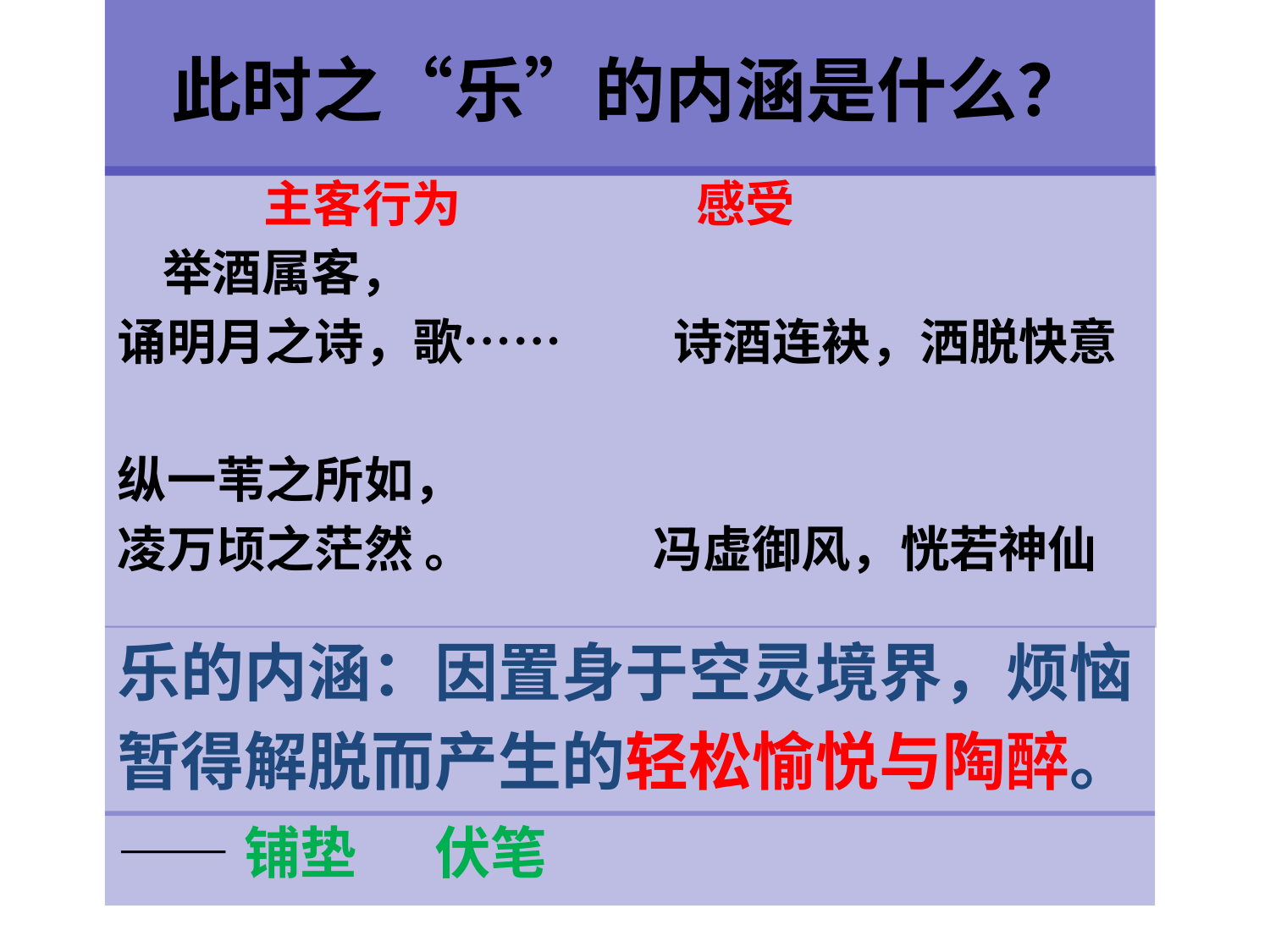

# 此时之“乐”的内涵是什么？
            主客行为                     感受
   举酒属客，
诵明月之诗，歌……          诗酒连袂，洒脱快意

纵一苇之所如，
凌万顷之茫然 。                冯虚御风，恍若神仙
乐的内涵：因置身于空灵境界，烦恼
暂得解脱而产生的轻松愉悦与陶醉。
——铺垫      伏笔